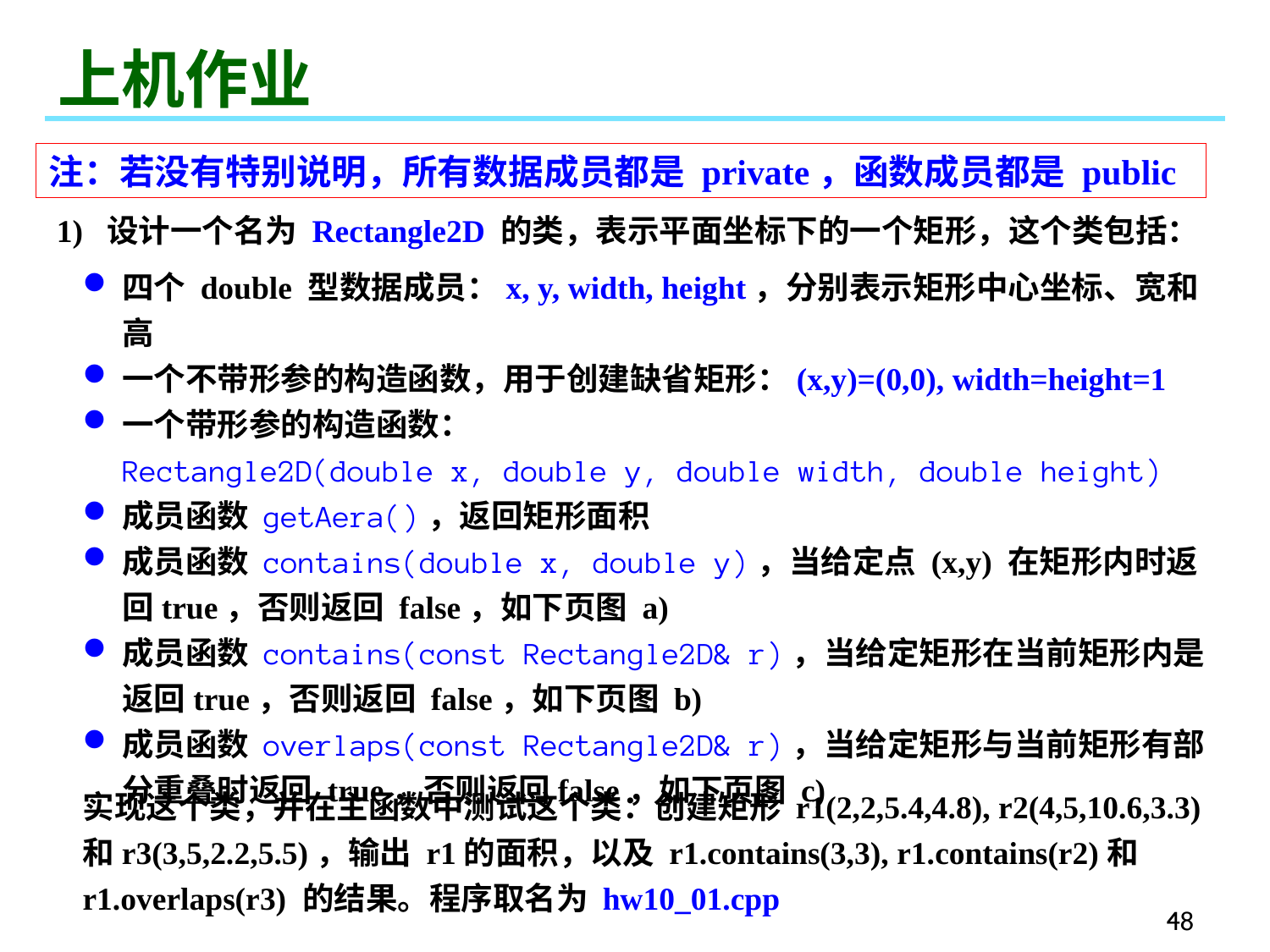

# 上机作业
注：若没有特别说明，所有数据成员都是 private，函数成员都是 public
1)  设计一个名为 Rectangle2D 的类，表示平面坐标下的一个矩形，这个类包括：
四个 double 型数据成员：x, y, width, height，分别表示矩形中心坐标、宽和高
一个不带形参的构造函数，用于创建缺省矩形：(x,y)=(0,0), width=height=1
一个带形参的构造函数：
     Rectangle2D(double x, double y, double width, double height)
成员函数 getAera()，返回矩形面积
成员函数 contains(double x, double y)，当给定点 (x,y) 在矩形内时返回true，否则返回 false，如下页图 a)
成员函数 contains(const Rectangle2D& r)，当给定矩形在当前矩形内是返回true，否则返回 false，如下页图 b)
成员函数 overlaps(const Rectangle2D& r)，当给定矩形与当前矩形有部分重叠时返回 true，否则返回false，如下页图 c)
实现这个类，并在主函数中测试这个类：创建矩形 r1(2,2,5.4,4.8), r2(4,5,10.6,3.3)和r3(3,5,2.2,5.5)，输出 r1的面积，以及 r1.contains(3,3), r1.contains(r2)和r1.overlaps(r3) 的结果。程序取名为 hw10_01.cpp
48